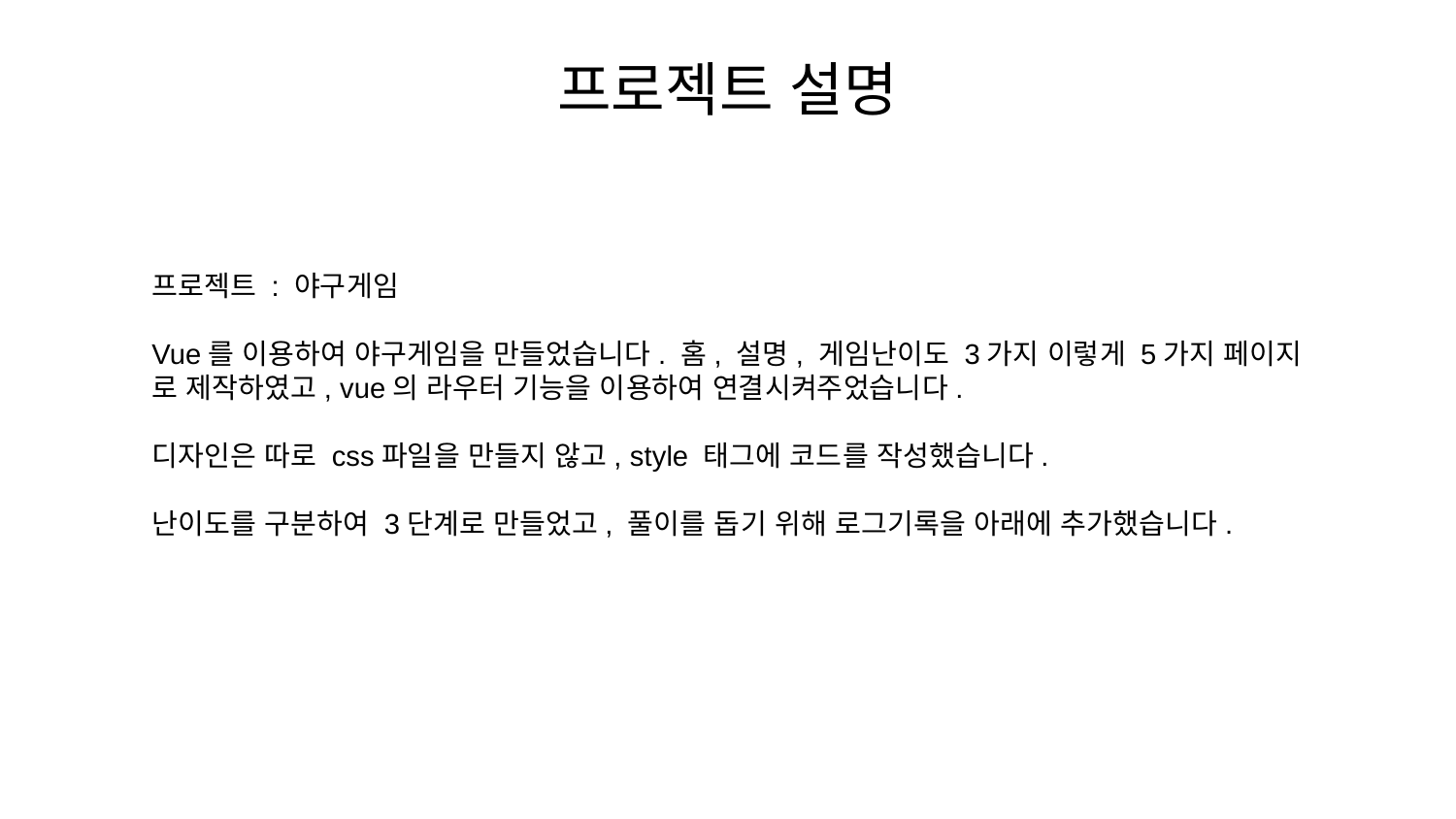

# 프로젝트 설명
프로젝트 : 야구게임

Vue를 이용하여 야구게임을 만들었습니다. 홈, 설명, 게임난이도 3가지 이렇게 5가지 페이지
로 제작하였고, vue의 라우터 기능을 이용하여 연결시켜주었습니다.

디자인은 따로 css파일을 만들지 않고, style 태그에 코드를 작성했습니다.

난이도를 구분하여 3단계로 만들었고, 풀이를 돕기 위해 로그기록을 아래에 추가했습니다.